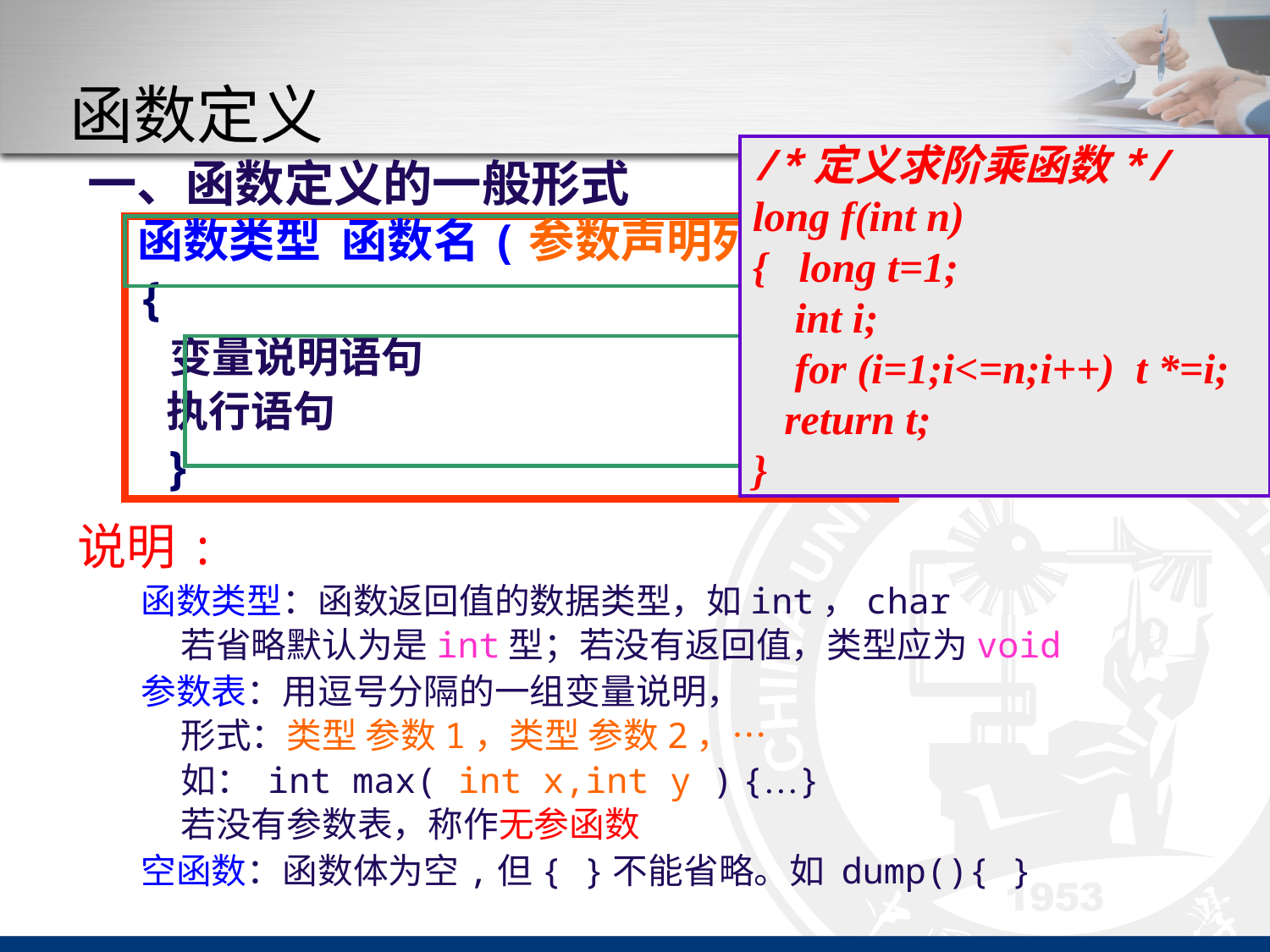

# 函数定义
/*定义求阶乘函数*/
long f(int n)
{   long t=1;
    int i;
    for (i=1;i<=n;i++)  t *=i;
   return t;
}
函数首部
一、函数定义的一般形式
函数类型  函数名(参数声明列表）
{
  变量说明语句
  执行语句
 }

函数体

说明:
函数类型：函数返回值的数据类型，如int，char
若省略默认为是int型；若没有返回值，类型应为void
参数表：用逗号分隔的一组变量说明，
形式：类型 参数1，类型 参数2，…
如： int max( int x,int y ) {…}
若没有参数表，称作无参函数
空函数：函数体为空,但{ }不能省略。如 dump(){ }